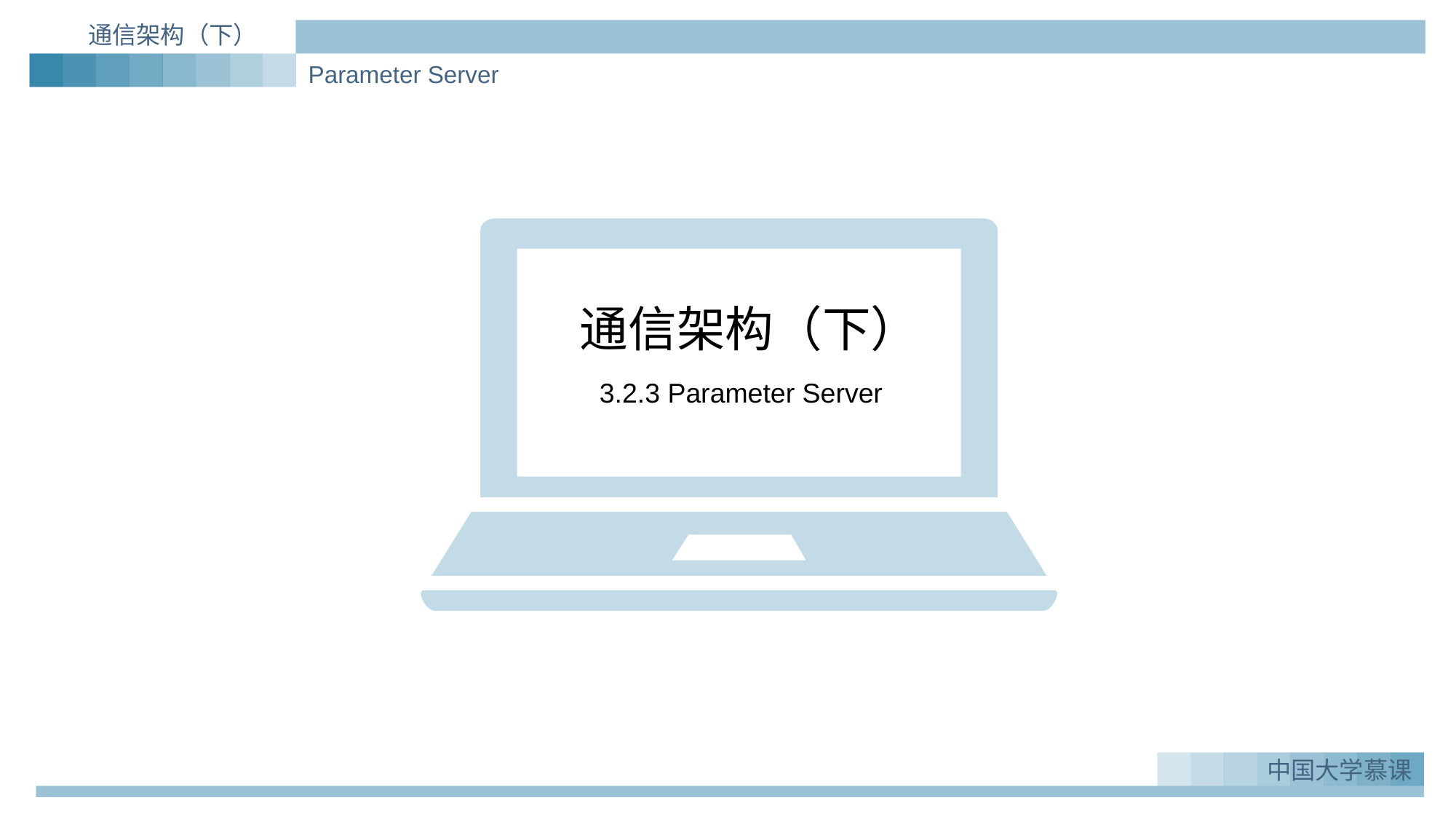

通信架构（下）
Parameter Server

通信架构（下）
3.2.3 Parameter Server
中国大学慕课